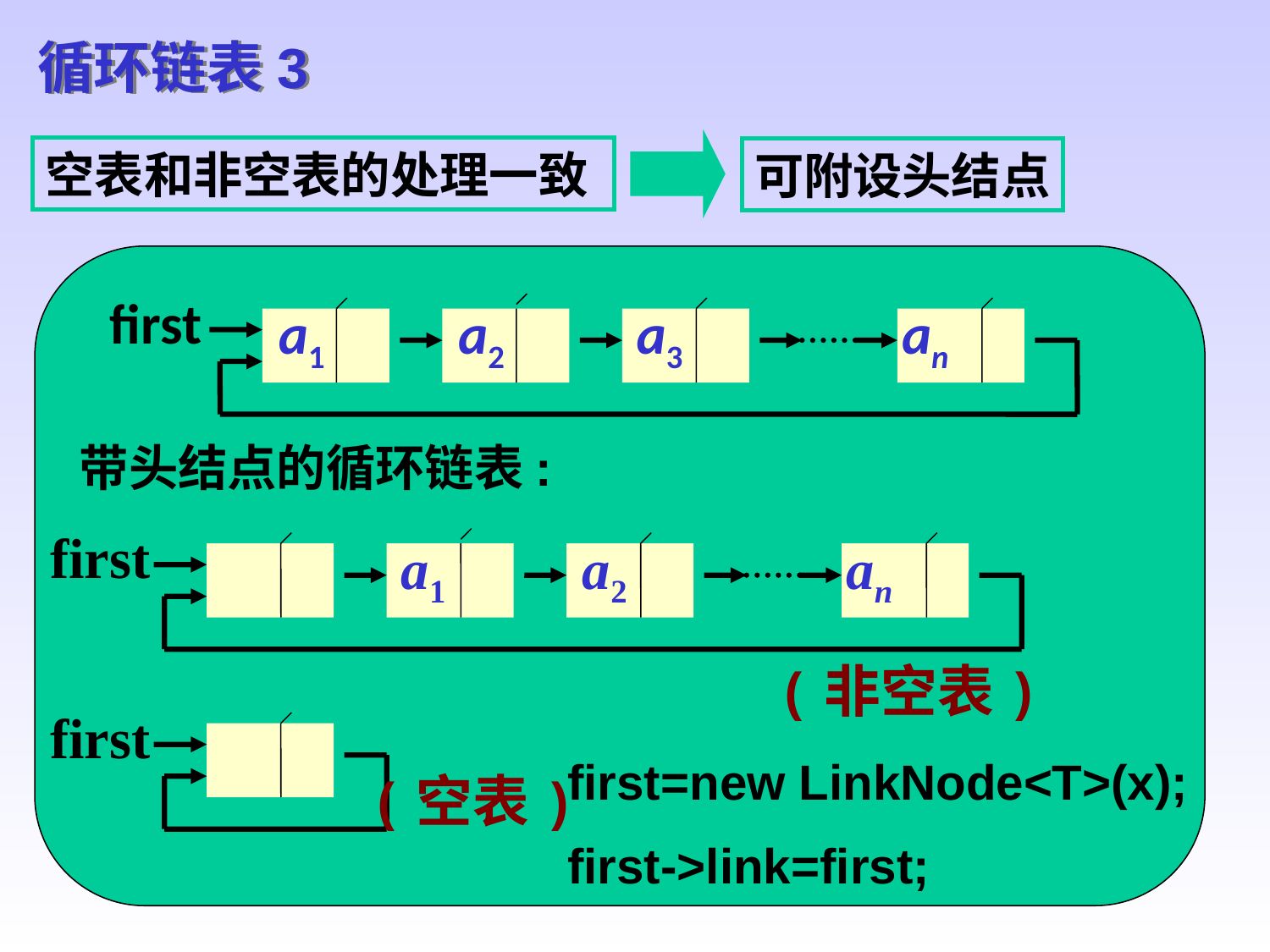

循环链表3

空表和非空表的处理一致
可附设头结点

带头结点的循环链表:
first
a1
a2
a3
an

first
a1
a2
an

(非空表)
first

first=new LinkNode<T>(x);
first->link=first;

(空表)